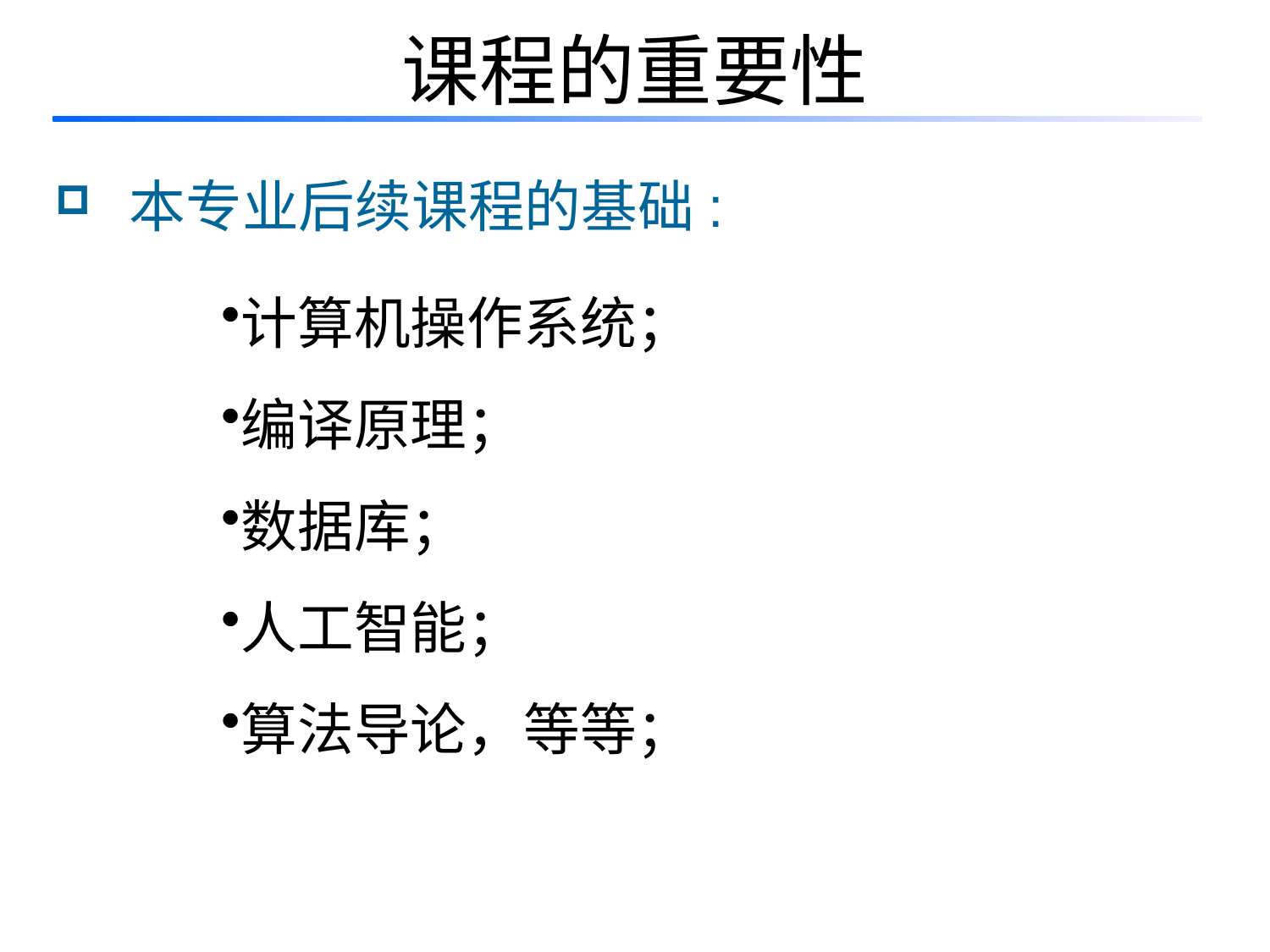

# 课程的重要性

 本专业后续课程的基础:
计算机操作系统；
编译原理；
数据库；
人工智能；
算法导论，等等；